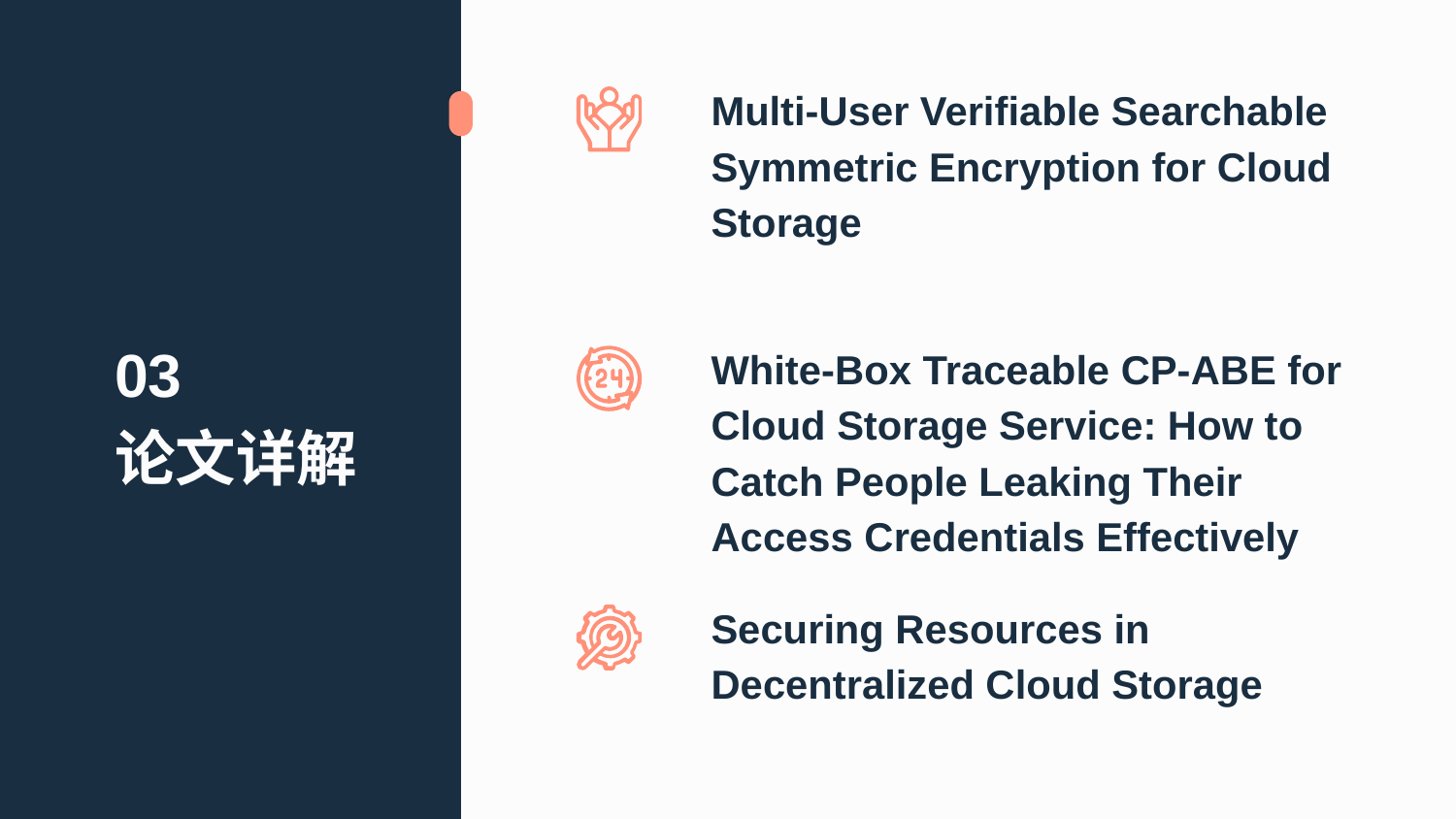

Multi-User Verifiable Searchable Symmetric Encryption for Cloud Storage

# 03 论文详解
White-Box Traceable CP-ABE for Cloud Storage Service: How to Catch People Leaking Their Access Credentials Effectively

Securing Resources in Decentralized Cloud Storage